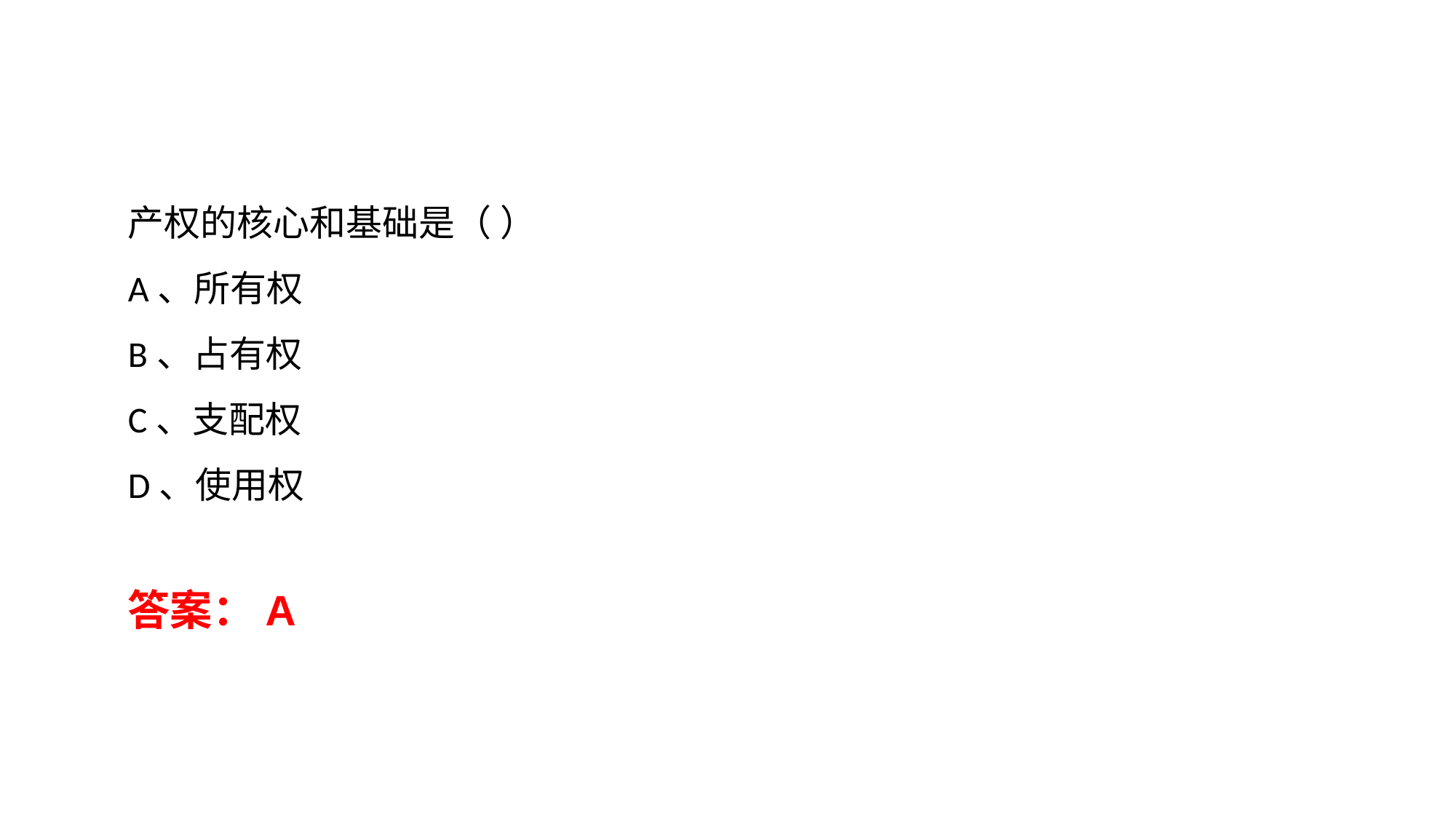

产权的核心和基础是（ ）
A、所有权
B、占有权
C、支配权
D、使用权
答案：A